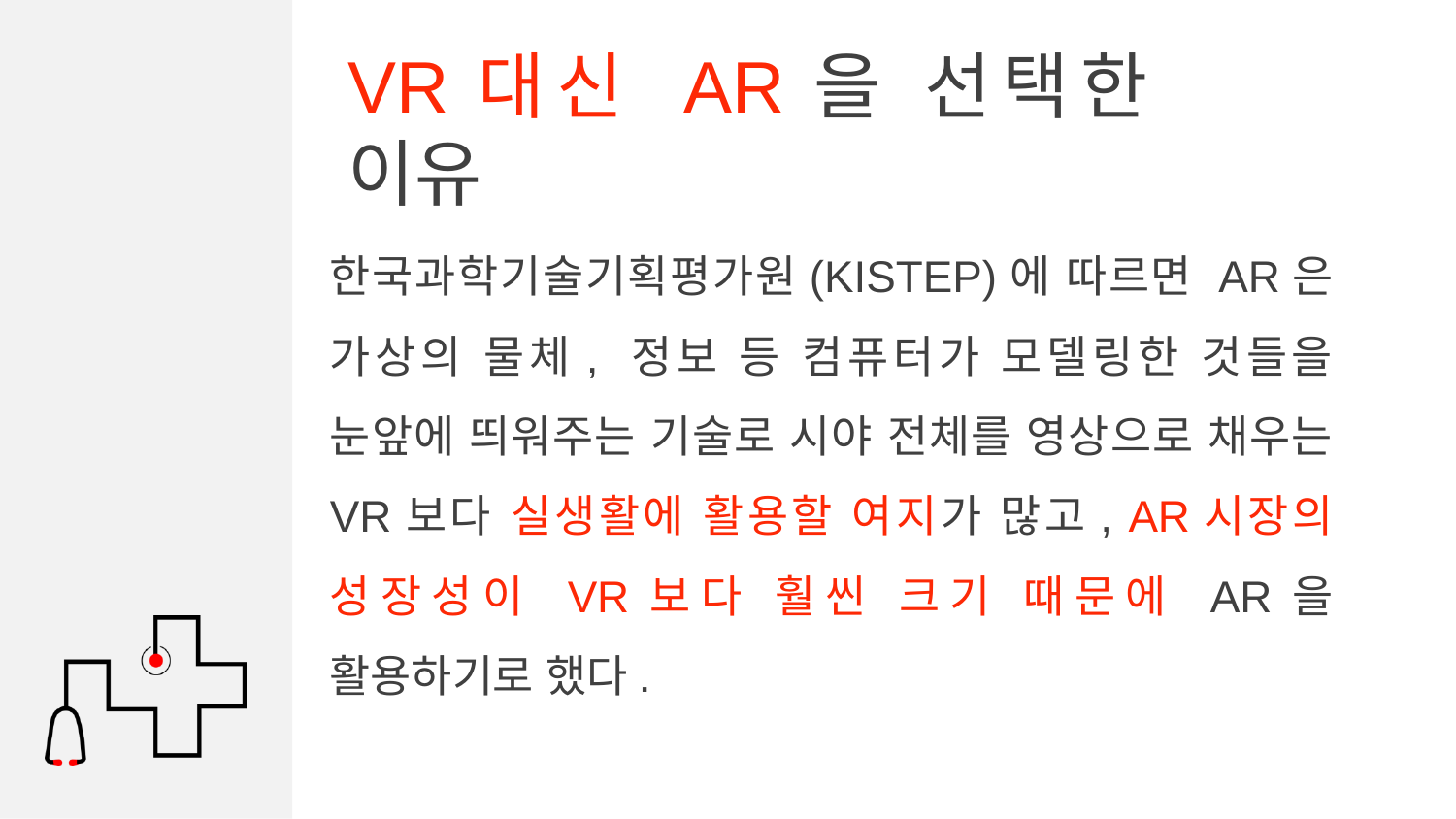

VR대신 AR을 선택한 이유
한국과학기술기획평가원(KISTEP)에 따르면 AR은 가상의 물체, 정보 등 컴퓨터가 모델링한 것들을 눈앞에 띄워주는 기술로 시야 전체를 영상으로 채우는 VR보다 실생활에 활용할 여지가 많고, AR시장의 성장성이 VR보다 훨씬 크기 때문에 AR을 활용하기로 했다.